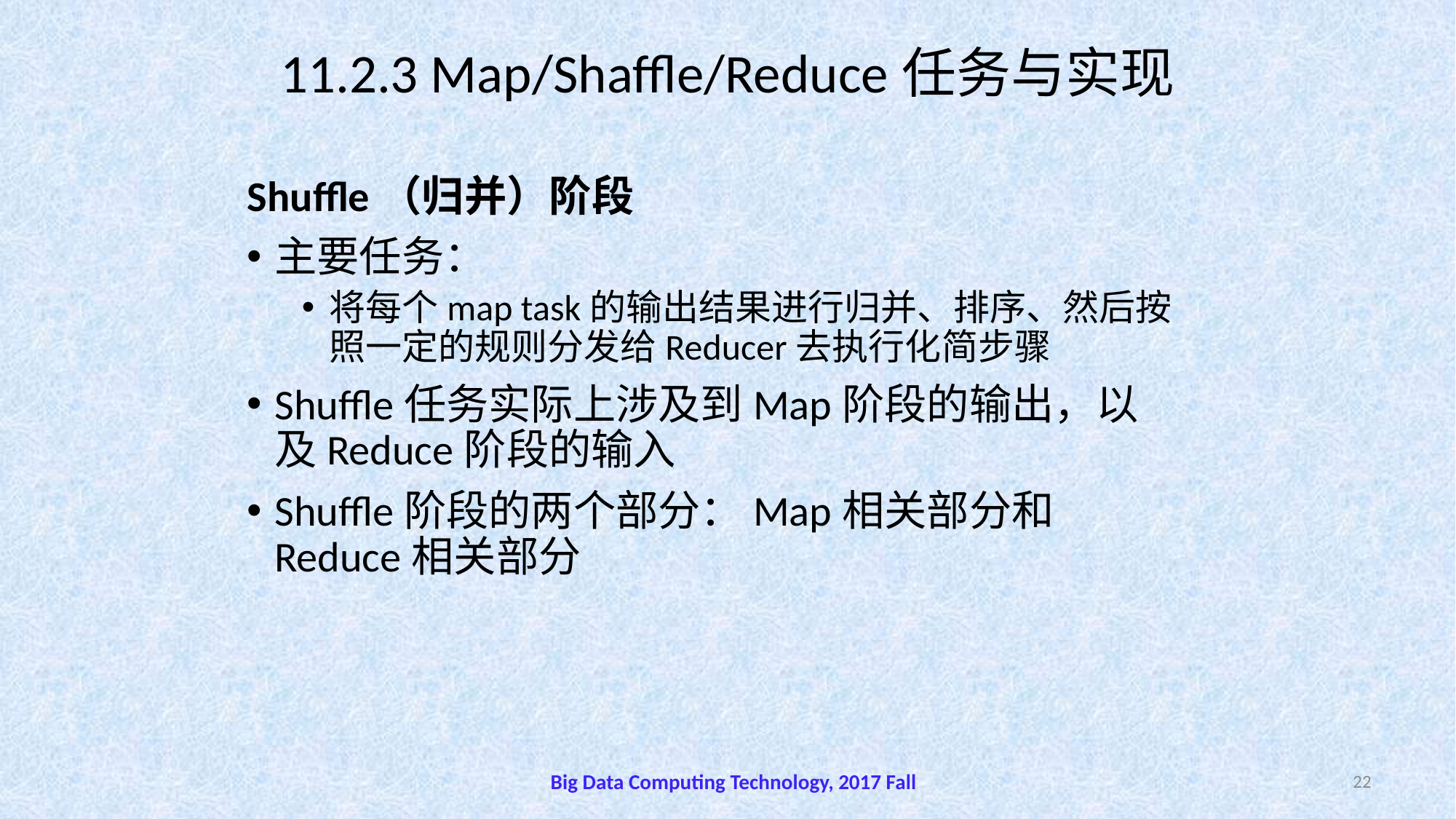

# 11.2.3 Map/Shaffle/Reduce任务与实现
Shuffle（归并）阶段
主要任务：
将每个map task的输出结果进行归并、排序、然后按照一定的规则分发给Reducer去执行化简步骤
Shuffle任务实际上涉及到Map阶段的输出，以及Reduce阶段的输入
Shuffle阶段的两个部分：Map相关部分和Reduce相关部分
Big Data Computing Technology, 2017 Fall
22